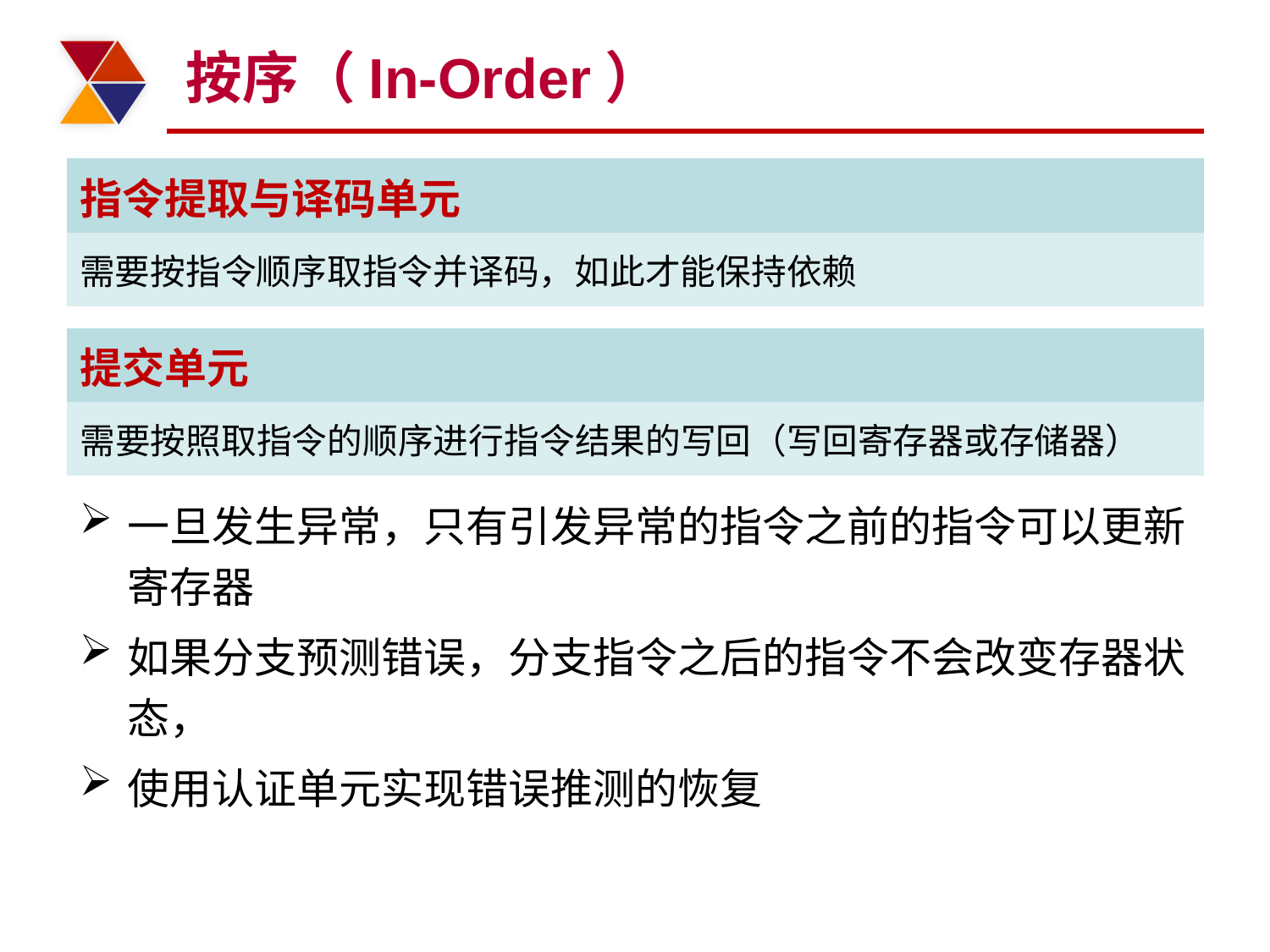

# 按序（In-Order）
| 指令提取与译码单元 |
| --- |
| 需要按指令顺序取指令并译码，如此才能保持依赖 |
| 提交单元 |
| --- |
| 需要按照取指令的顺序进行指令结果的写回（写回寄存器或存储器） |
一旦发生异常，只有引发异常的指令之前的指令可以更新寄存器
如果分支预测错误，分支指令之后的指令不会改变存器状态，
使用认证单元实现错误推测的恢复